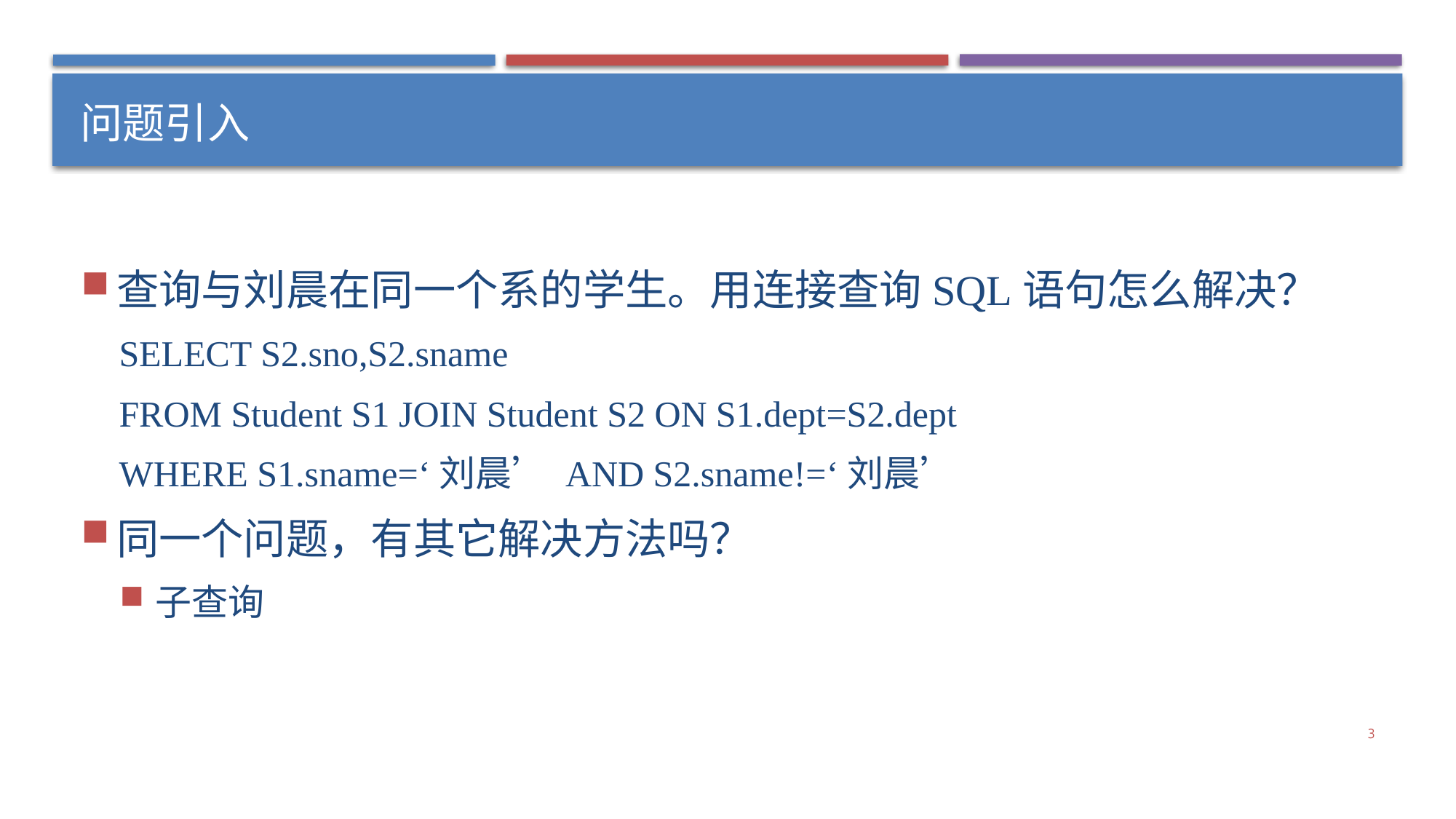

# 问题引入
查询与刘晨在同一个系的学生。用连接查询SQL语句怎么解决？
SELECT S2.sno,S2.sname
FROM Student S1 JOIN Student S2 ON S1.dept=S2.dept
WHERE S1.sname=‘刘晨’ AND S2.sname!=‘刘晨’
同一个问题，有其它解决方法吗？
子查询

3